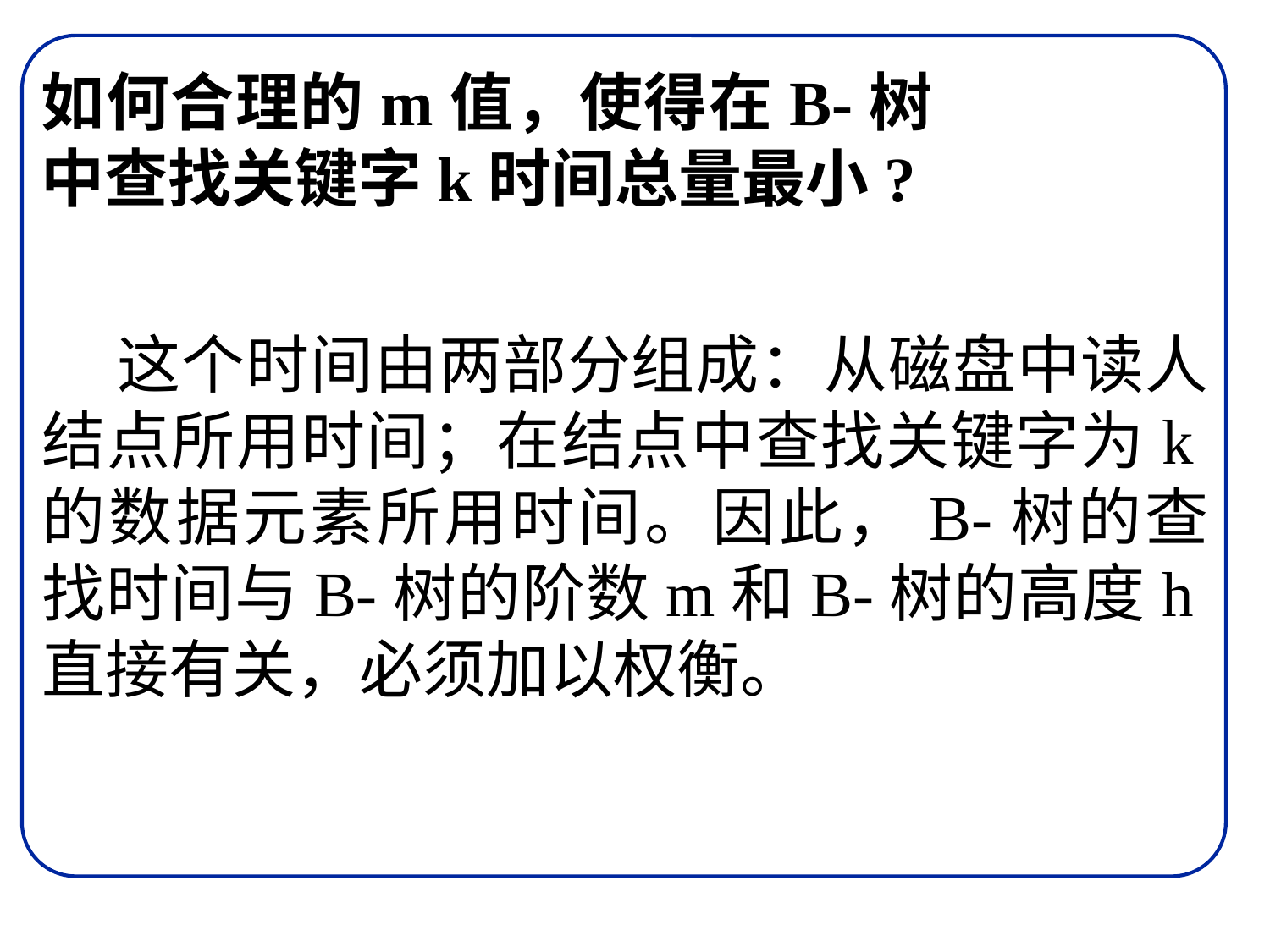

如何合理的m值，使得在B-树中查找关键字k时间总量最小?
    这个时间由两部分组成：从磁盘中读人结点所用时间；在结点中查找关键字为k的数据元素所用时间。因此，B-树的查找时间与B-树的阶数m和B-树的高度h直接有关，必须加以权衡。